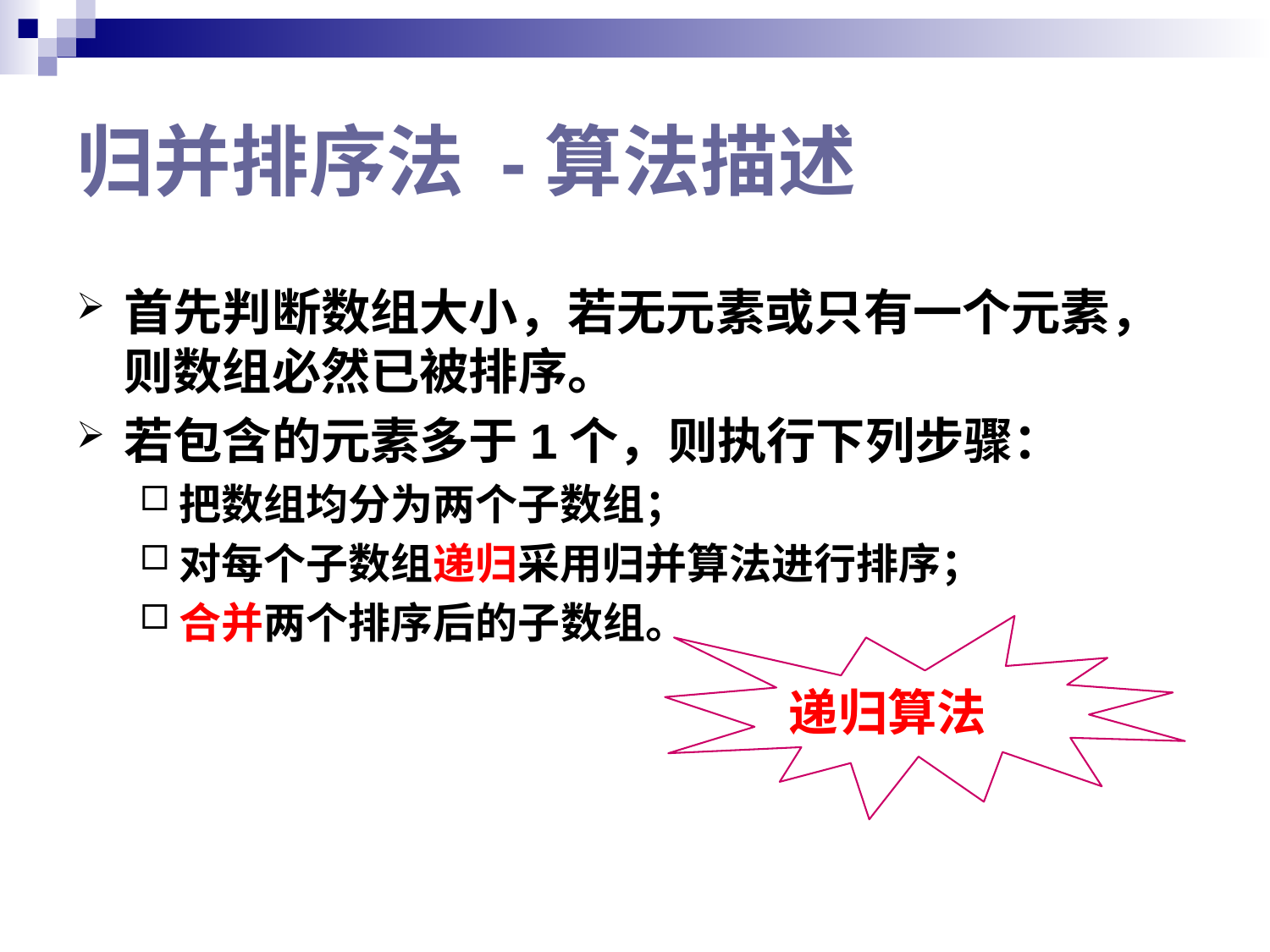

# 归并排序法 -算法描述
首先判断数组大小，若无元素或只有一个元素，则数组必然已被排序。
若包含的元素多于1个，则执行下列步骤：
把数组均分为两个子数组；
对每个子数组递归采用归并算法进行排序；
合并两个排序后的子数组。

递归算法